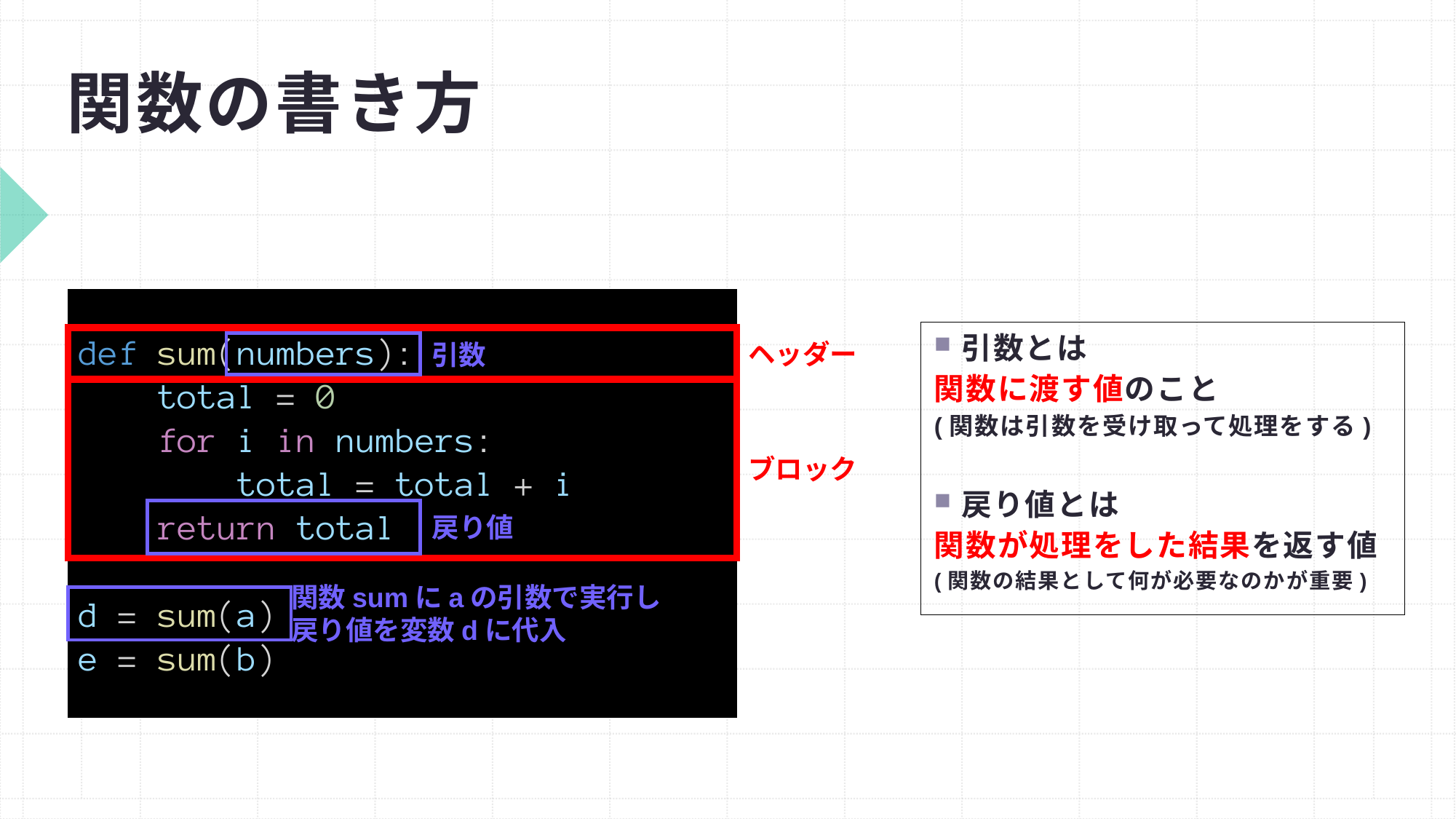

# 関数の書き方
def sum(numbers):
    total = 0
    for i in numbers:
        total = total + i
    return total
d = sum(a)
e = sum(b)
引数とは
関数に渡す値のこと
(関数は引数を受け取って処理をする)

戻り値とは
関数が処理をした結果を返す値
(関数の結果として何が必要なのかが重要)

ヘッダー
引数

ブロック

戻り値
関数sumにaの引数で実行し
戻り値を変数dに代入